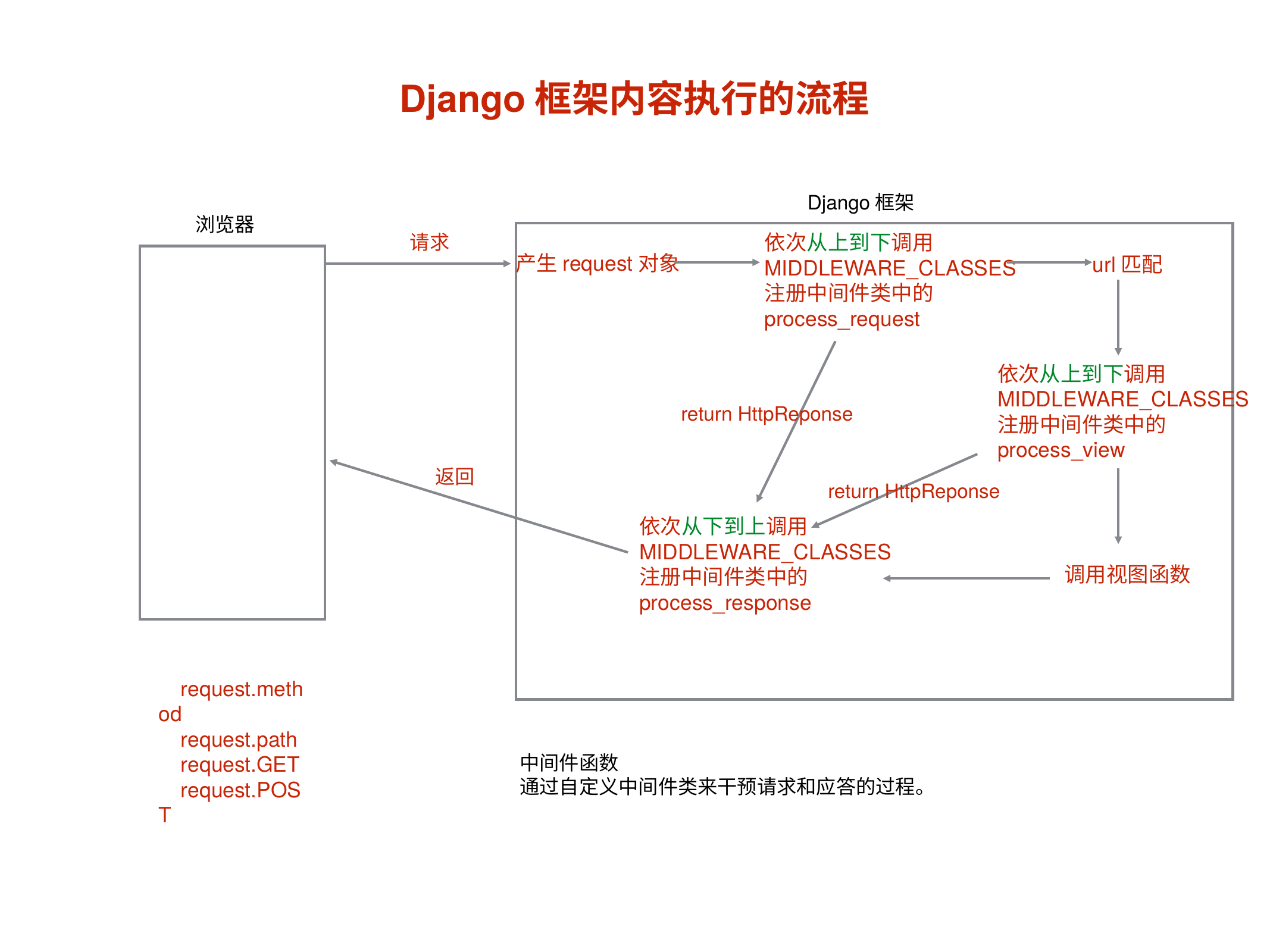

Django框架内容执行的流程
Django框架
浏览器
依次从上到下调用
MIDDLEWARE_CLASSES
注册中间件类中的
process_request
请求

产生request对象
url匹配

依次从上到下调用
MIDDLEWARE_CLASSES
注册中间件类中的
process_view
return HttpReponse

返回

return HttpReponse
依次从下到上调用
MIDDLEWARE_CLASSES
注册中间件类中的
process_response
调用视图函数

request.method
request.path
request.GET
request.POST
中间件函数
通过自定义中间件类来干预请求和应答的过程。